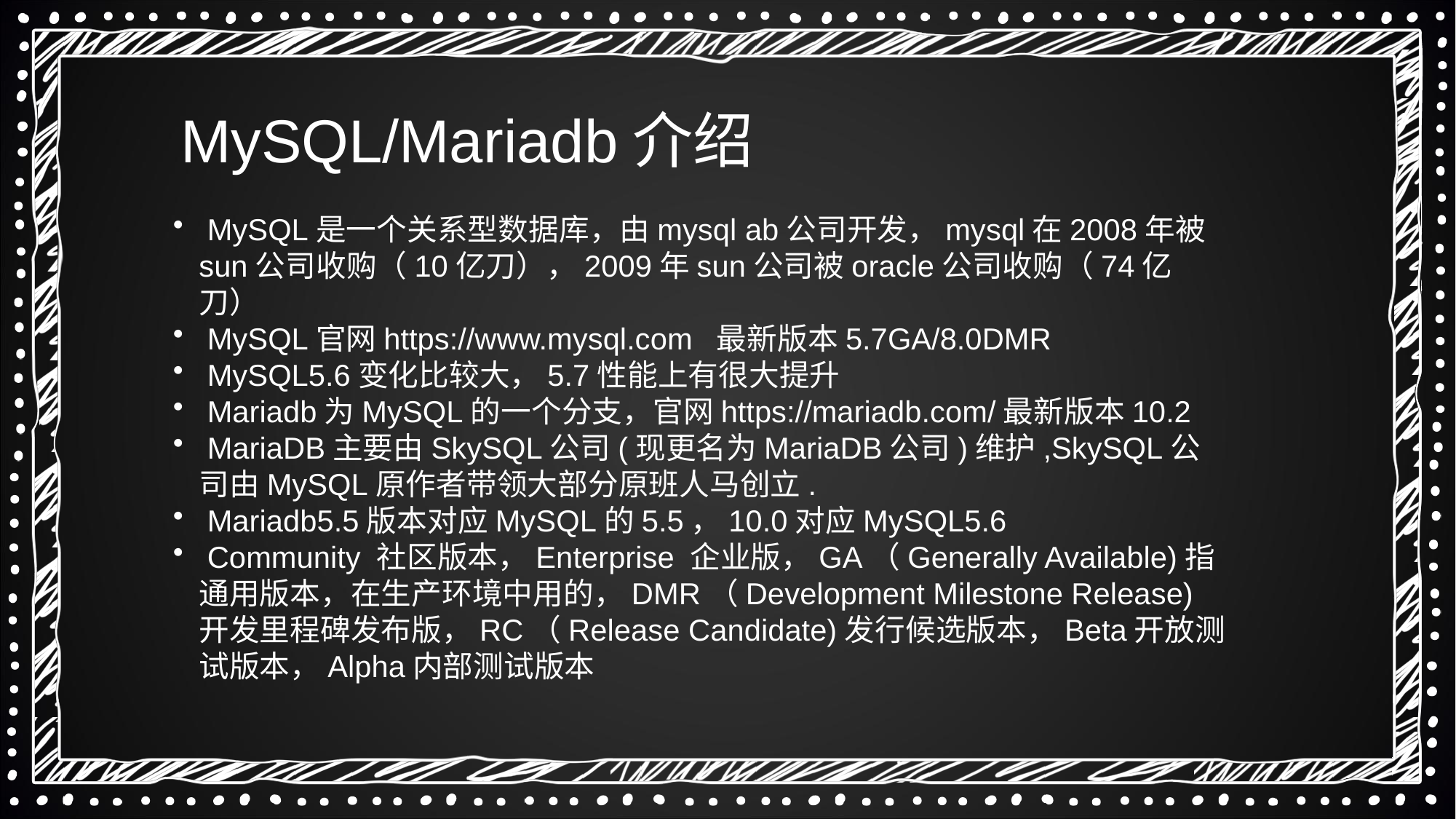

MySQL/Mariadb介绍
 MySQL是一个关系型数据库，由mysql ab公司开发，mysql在2008年被sun公司收购（10亿刀），2009年sun公司被oracle公司收购（74亿刀）
 MySQL官网https://www.mysql.com  最新版本5.7GA/8.0DMR
 MySQL5.6变化比较大，5.7性能上有很大提升
 Mariadb为MySQL的一个分支，官网https://mariadb.com/最新版本10.2
 MariaDB主要由SkySQL公司(现更名为MariaDB公司)维护,SkySQL公司由MySQL原作者带领大部分原班人马创立.
 Mariadb5.5版本对应MySQL的5.5，10.0对应MySQL5.6
 Community 社区版本，Enterprise 企业版，GA（Generally Available)指通用版本，在生产环境中用的，DMR（Development Milestone Release)开发里程碑发布版，RC（Release Candidate)发行候选版本，Beta开放测试版本，Alpha内部测试版本